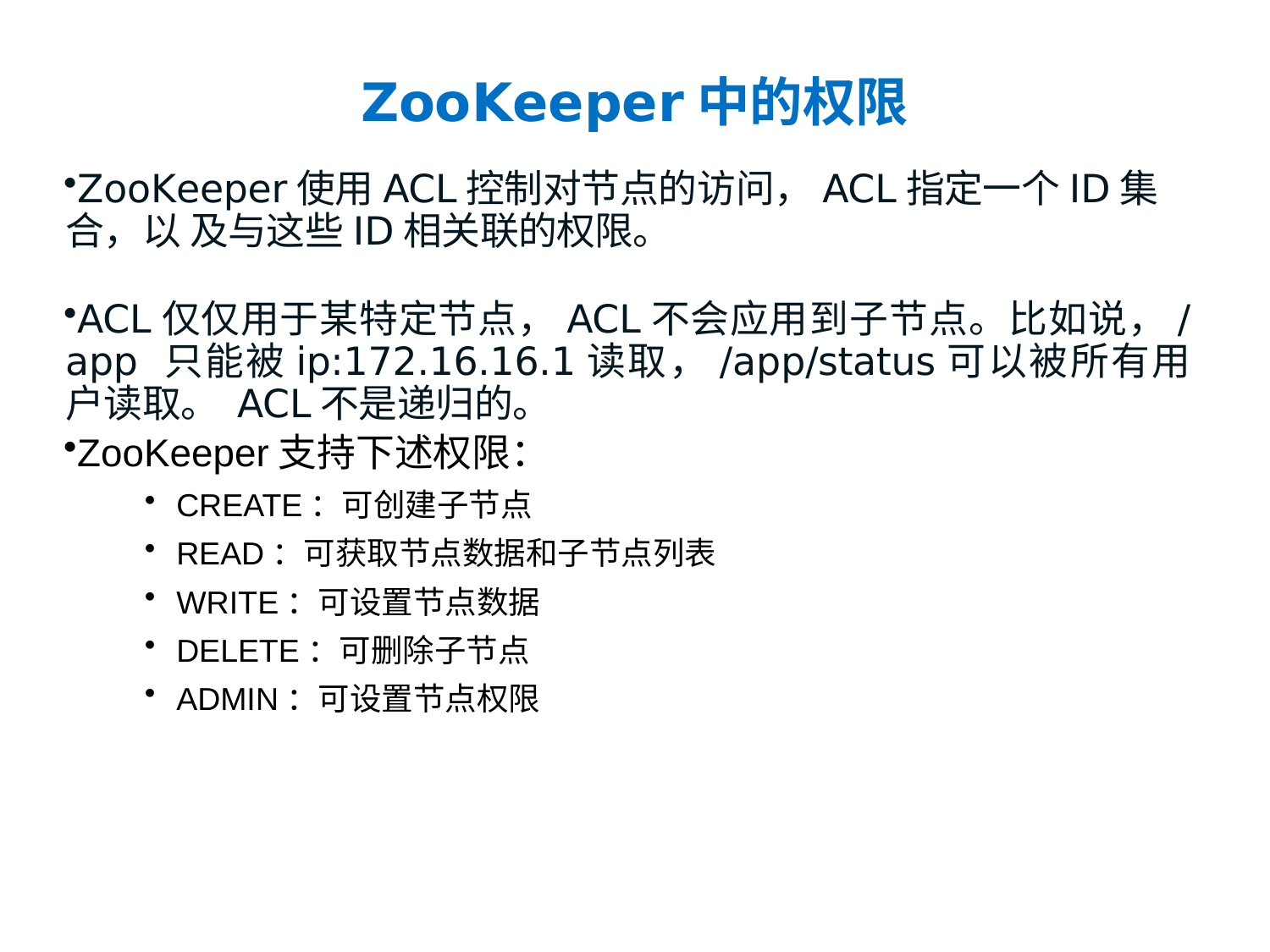

# ZooKeeper中的权限
ZooKeeper使用ACL控制对节点的访问，ACL指定一个ID集合，以 及与这些ID相关联的权限。

ACL仅仅用于某特定节点，ACL不会应用到子节点。比如说，/app 只能被ip:172.16.16.1读取，/app/status可以被所有用户读取。 ACL不是递归的。
ZooKeeper支持下述权限：
CREATE：可创建子节点
READ：可获取节点数据和子节点列表
WRITE：可设置节点数据
DELETE：可删除子节点
ADMIN：可设置节点权限